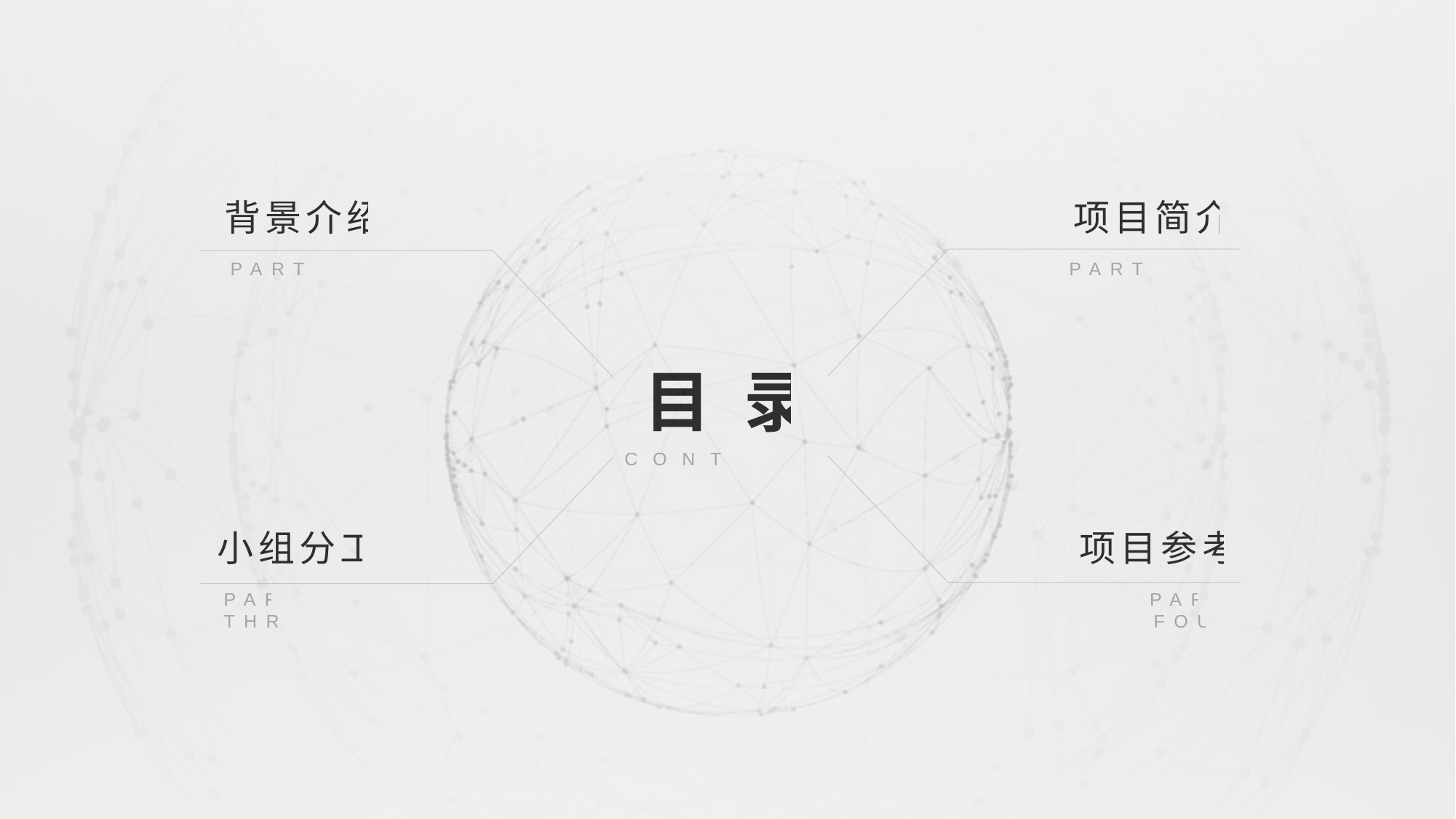

背景介绍
PART ONE
项目简介
PART TWO
目 录
CONTENTS
小组分工
PART THREE
项目参考
PART FOUR